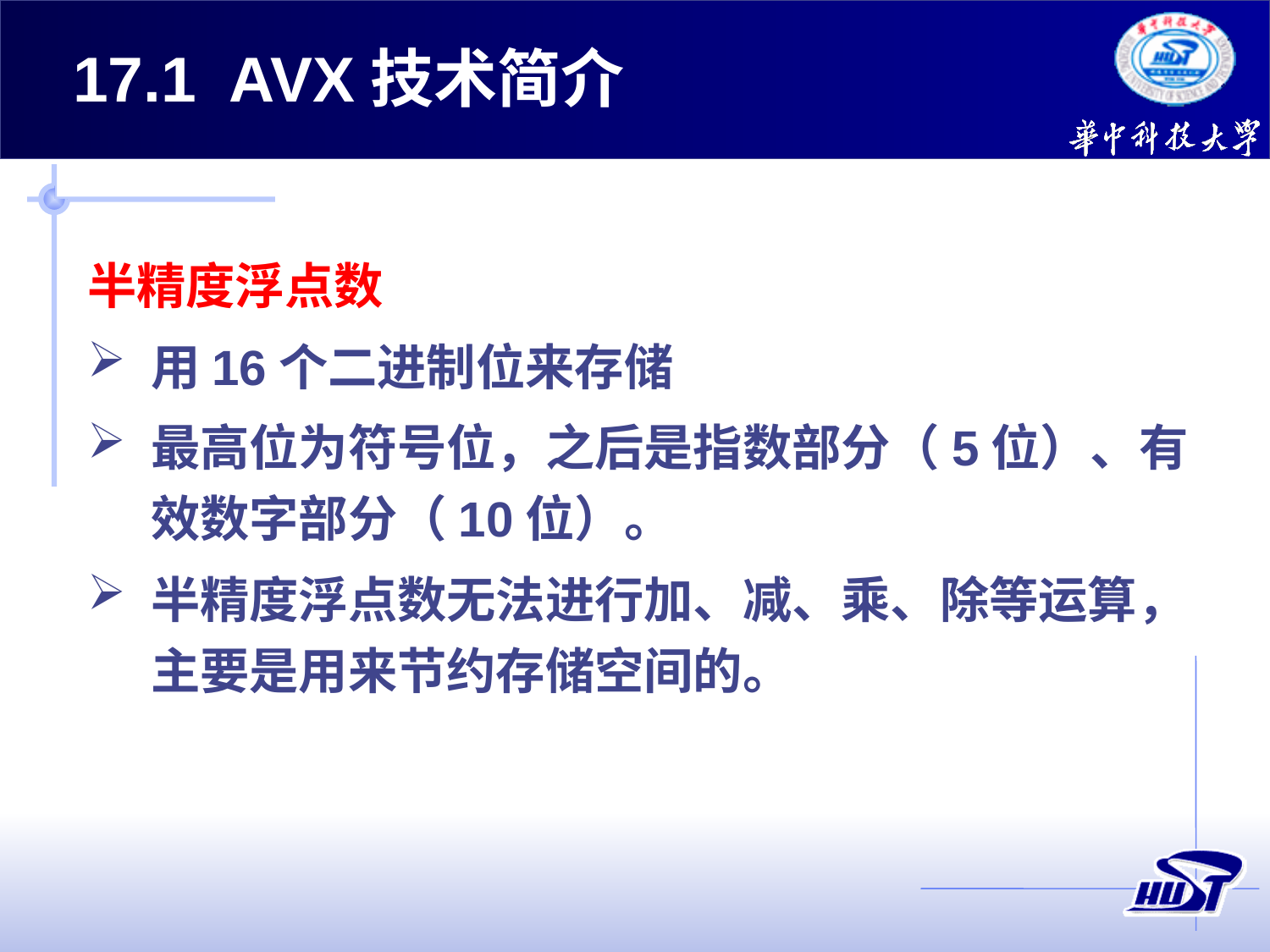

17.1  AVX技术简介
半精度浮点数
用16个二进制位来存储
最高位为符号位，之后是指数部分（5位）、有效数字部分（10位）。
半精度浮点数无法进行加、减、乘、除等运算，主要是用来节约存储空间的。